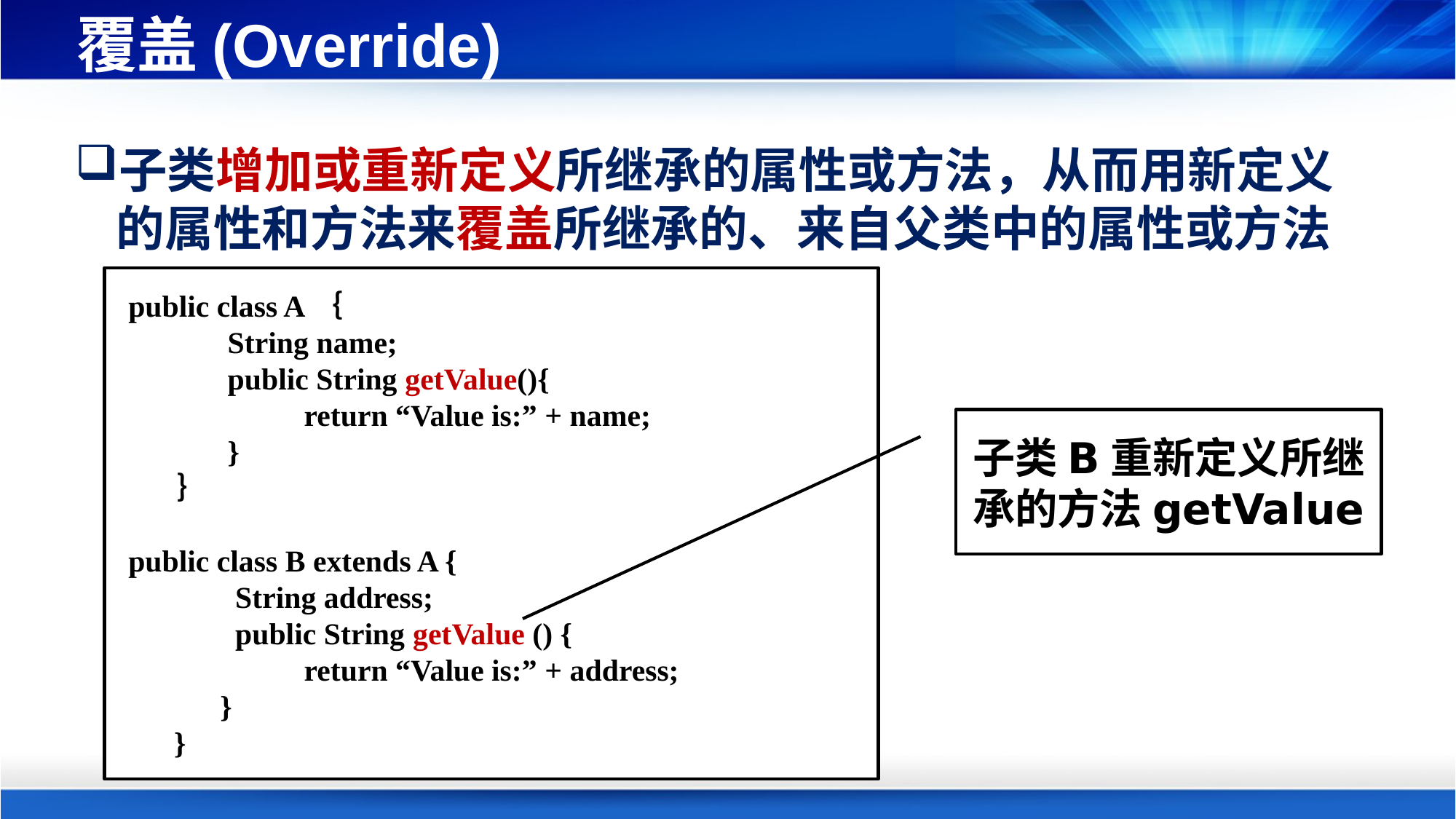

# 覆盖(Override)
子类增加或重新定义所继承的属性或方法，从而用新定义的属性和方法来覆盖所继承的、来自父类中的属性或方法
public class A｛
             String name;
             public String getValue(){
                       return “Value is:” + name;
             }
      ｝

public class B extends A {
              String address;
              public String getValue () {
                       return “Value is:” + address;
            }
      }
子类B重新定义所继承的方法getValue